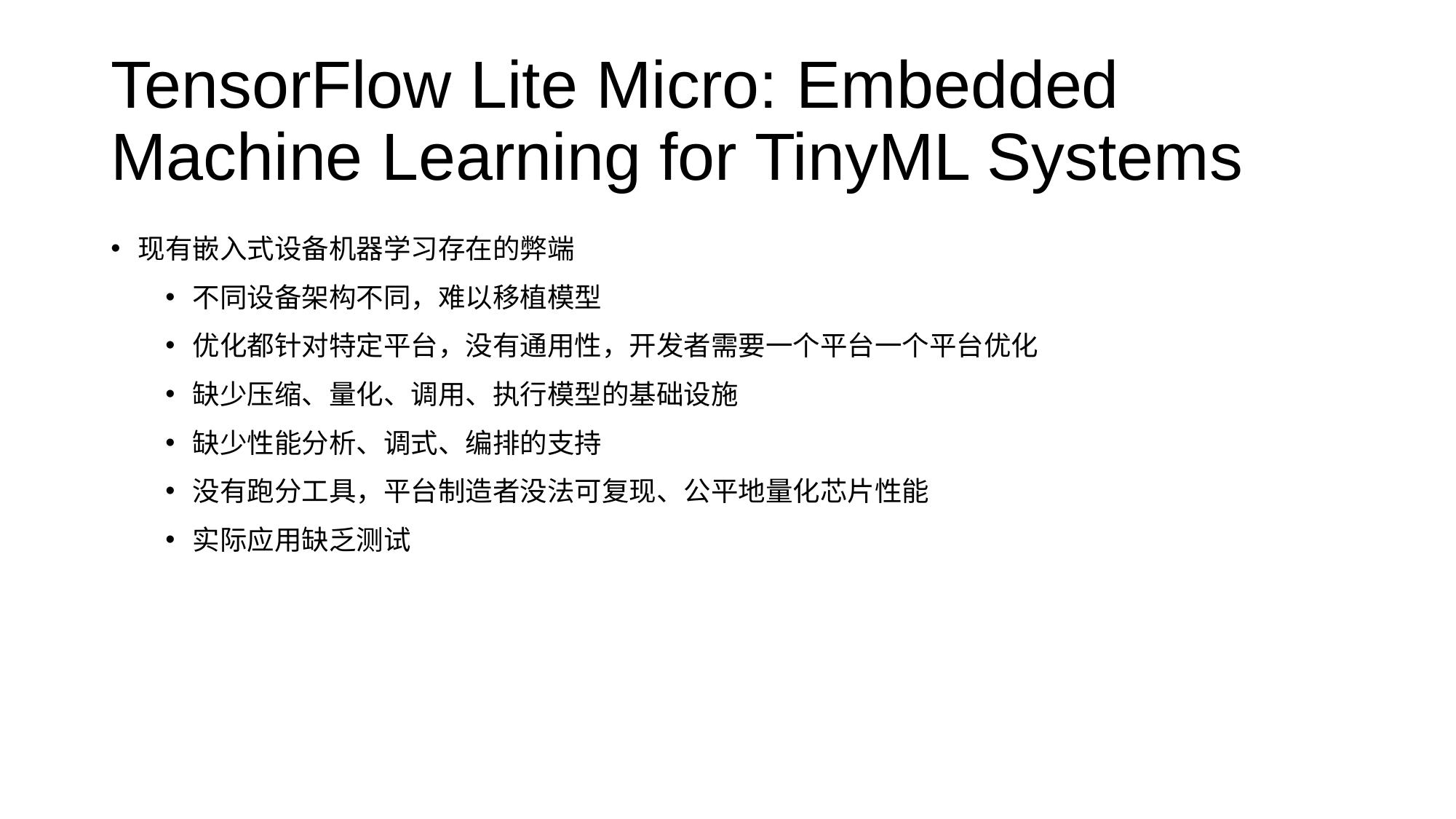

# TensorFlow Lite Micro: Embedded Machine Learning for TinyML Systems
现有嵌入式设备机器学习存在的弊端
不同设备架构不同，难以移植模型
优化都针对特定平台，没有通用性，开发者需要一个平台一个平台优化
缺少压缩、量化、调用、执行模型的基础设施
缺少性能分析、调式、编排的支持
没有跑分工具，平台制造者没法可复现、公平地量化芯片性能
实际应用缺乏测试